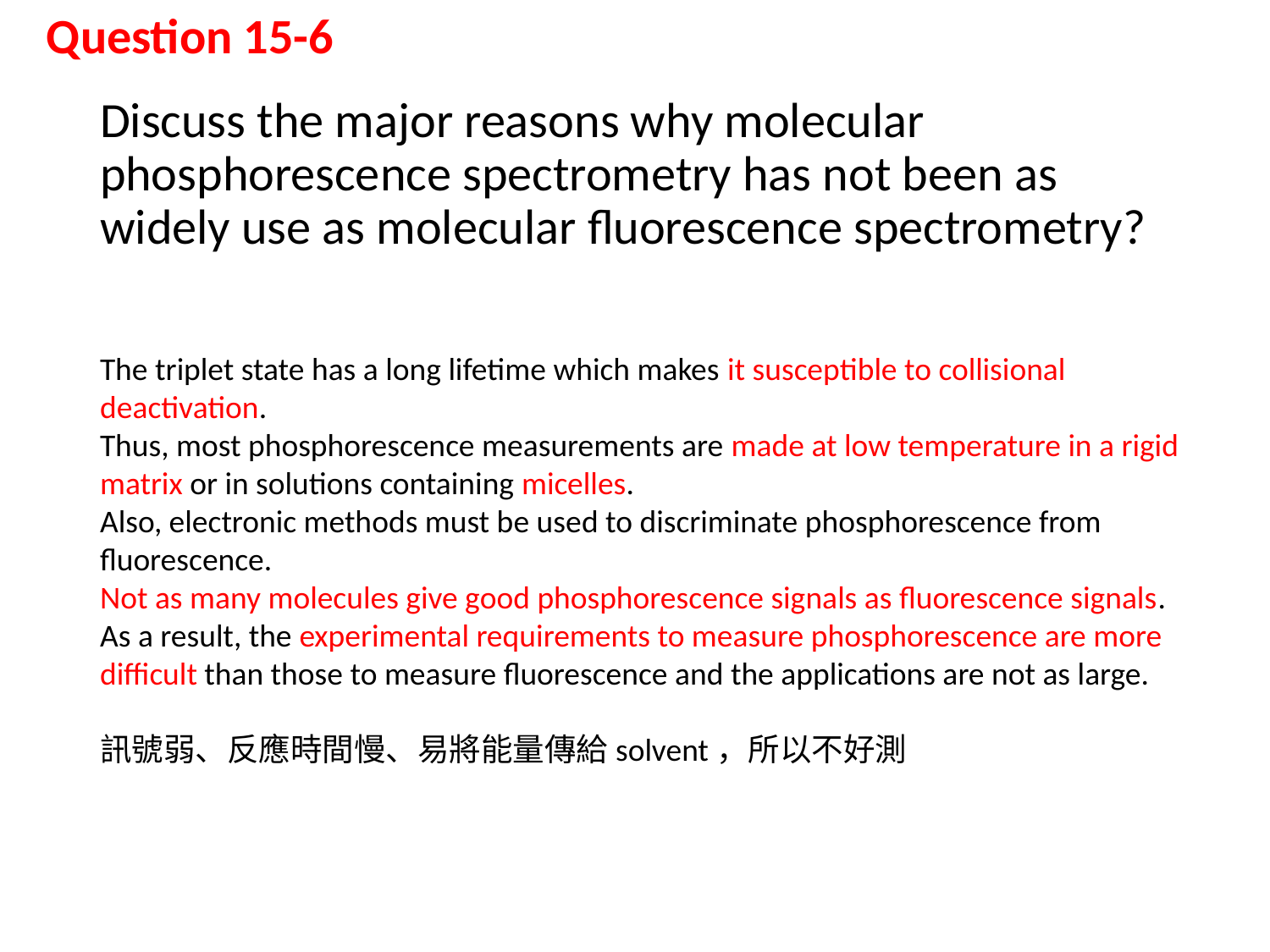

# Question 15-6
Discuss the major reasons why molecular phosphorescence spectrometry has not been as widely use as molecular fluorescence spectrometry?

The triplet state has a long lifetime which makes it susceptible to collisional deactivation.
Thus, most phosphorescence measurements are made at low temperature in a rigid matrix or in solutions containing micelles.
Also, electronic methods must be used to discriminate phosphorescence from fluorescence.
Not as many molecules give good phosphorescence signals as fluorescence signals.
As a result, the experimental requirements to measure phosphorescence are more difficult than those to measure fluorescence and the applications are not as large.

訊號弱、反應時間慢、易將能量傳給solvent，所以不好測